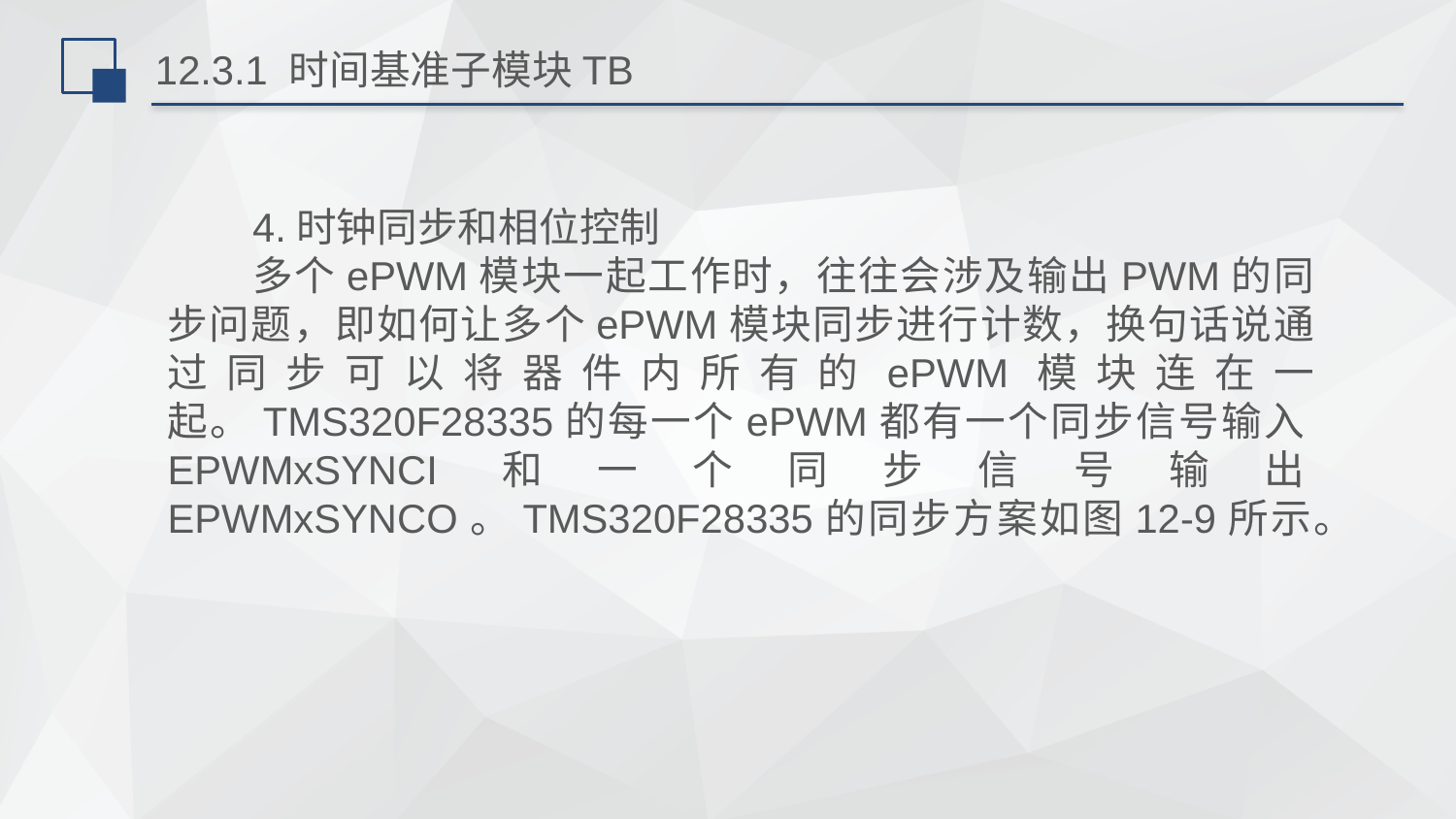

# 12.3.1 时间基准子模块TB
4.时钟同步和相位控制
多个ePWM模块一起工作时，往往会涉及输出PWM的同步问题，即如何让多个ePWM模块同步进行计数，换句话说通过同步可以将器件内所有的ePWM模块连在一起。TMS320F28335的每一个ePWM都有一个同步信号输入EPWMxSYNCI和一个同步信号输出EPWMxSYNCO。TMS320F28335的同步方案如图12-9所示。